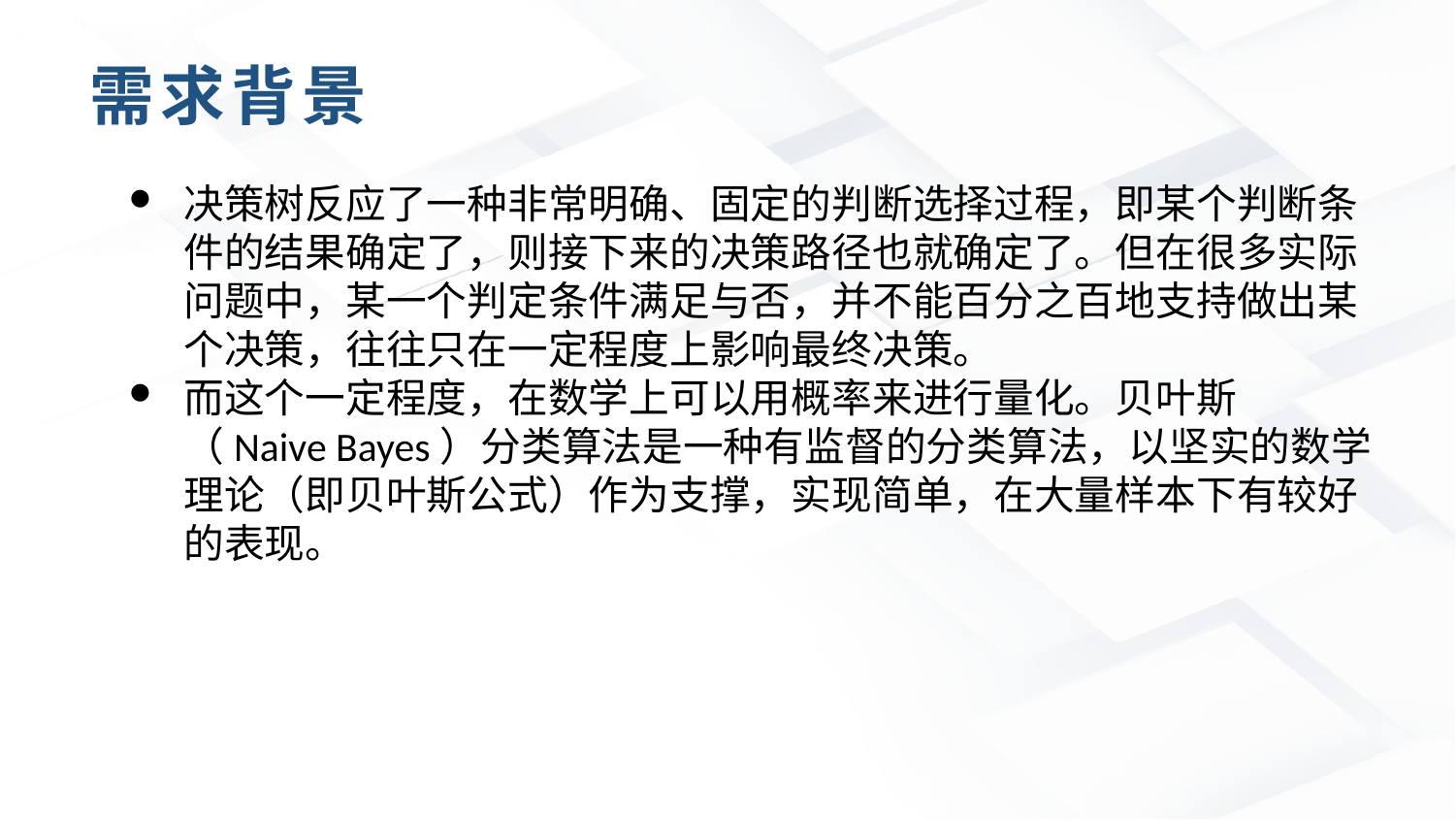

需求背景
决策树反应了一种非常明确、固定的判断选择过程，即某个判断条件的结果确定了，则接下来的决策路径也就确定了。但在很多实际问题中，某一个判定条件满足与否，并不能百分之百地支持做出某个决策，往往只在一定程度上影响最终决策。
而这个一定程度，在数学上可以用概率来进行量化。贝叶斯（Naive Bayes）分类算法是一种有监督的分类算法，以坚实的数学理论（即贝叶斯公式）作为支撑，实现简单，在大量样本下有较好的表现。